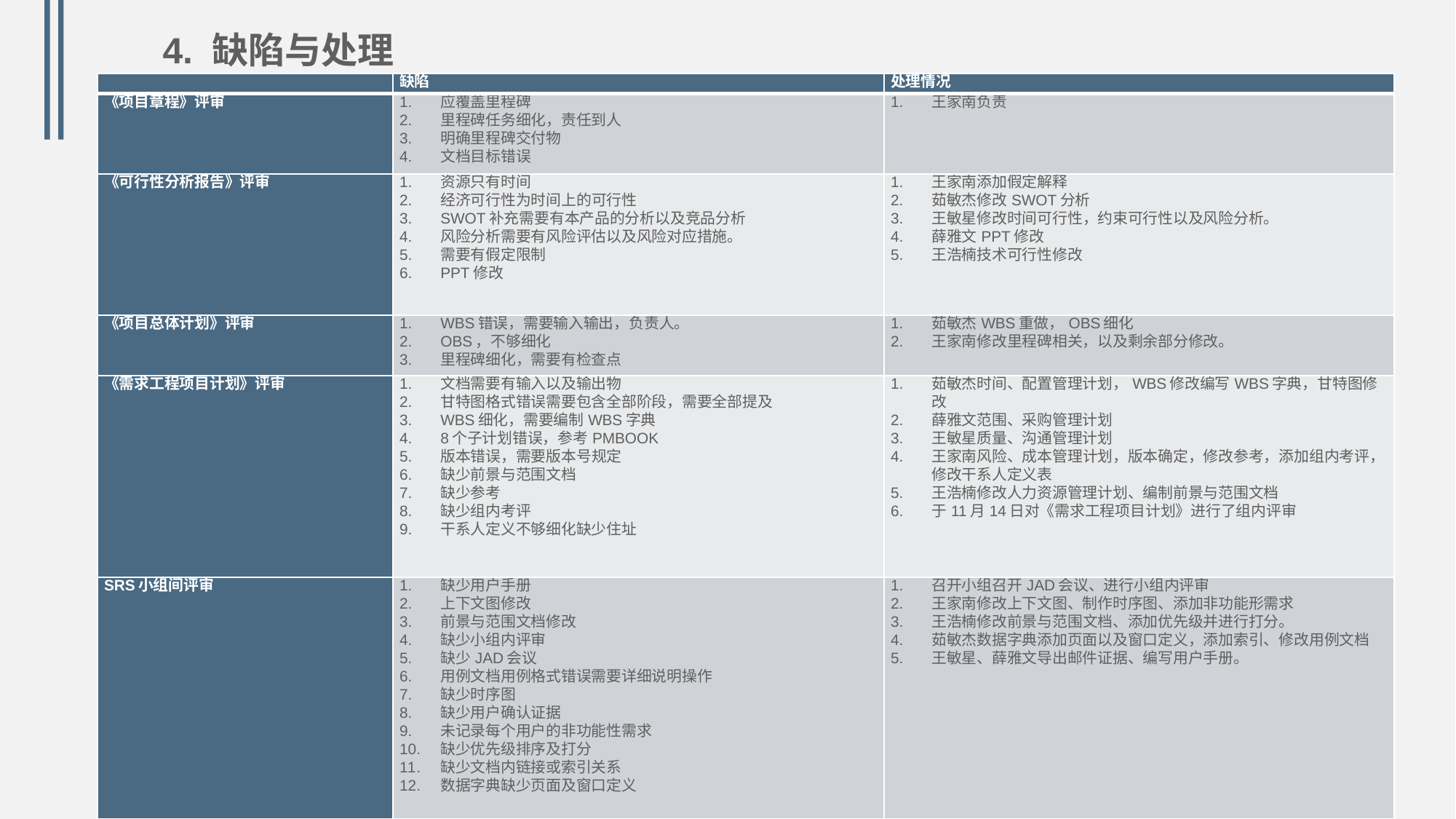

4. 缺陷与处理

|  | 缺陷 | 处理情况 |
| --- | --- | --- |
| 《项目章程》评审 | 应覆盖里程碑 里程碑任务细化，责任到人 明确里程碑交付物 文档目标错误 | 王家南负责 |
| 《可行性分析报告》评审 | 资源只有时间 经济可行性为时间上的可行性 SWOT补充需要有本产品的分析以及竞品分析 风险分析需要有风险评估以及风险对应措施。 需要有假定限制 PPT修改 | 王家南添加假定解释 茹敏杰修改SWOT分析 王敏星修改时间可行性，约束可行性以及风险分析。 薛雅文PPT修改 王浩楠技术可行性修改 |
| 《项目总体计划》评审 | WBS错误，需要输入输出，负责人。 OBS，不够细化 里程碑细化，需要有检查点 | 茹敏杰WBS重做，OBS细化 王家南修改里程碑相关，以及剩余部分修改。 |
| 《需求工程项目计划》评审 | 文档需要有输入以及输出物 甘特图格式错误需要包含全部阶段，需要全部提及 WBS细化，需要编制WBS字典 8个子计划错误，参考PMBOOK 版本错误，需要版本号规定 缺少前景与范围文档 缺少参考 缺少组内考评 干系人定义不够细化缺少住址 | 茹敏杰时间、配置管理计划，WBS修改编写WBS字典，甘特图修改 薛雅文范围、采购管理计划 王敏星质量、沟通管理计划 王家南风险、成本管理计划，版本确定，修改参考，添加组内考评，修改干系人定义表 王浩楠修改人力资源管理计划、编制前景与范围文档 于11月14日对《需求工程项目计划》进行了组内评审 |
| SRS小组间评审 | 缺少用户手册 上下文图修改 前景与范围文档修改 缺少小组内评审 缺少JAD会议 用例文档用例格式错误需要详细说明操作 缺少时序图 缺少用户确认证据 未记录每个用户的非功能性需求 缺少优先级排序及打分 缺少文档内链接或索引关系 数据字典缺少页面及窗口定义 | 召开小组召开JAD会议、进行小组内评审 王家南修改上下文图、制作时序图、添加非功能形需求 王浩楠修改前景与范围文档、添加优先级并进行打分。 茹敏杰数据字典添加页面以及窗口定义，添加索引、修改用例文档 王敏星、薛雅文导出邮件证据、编写用户手册。 |